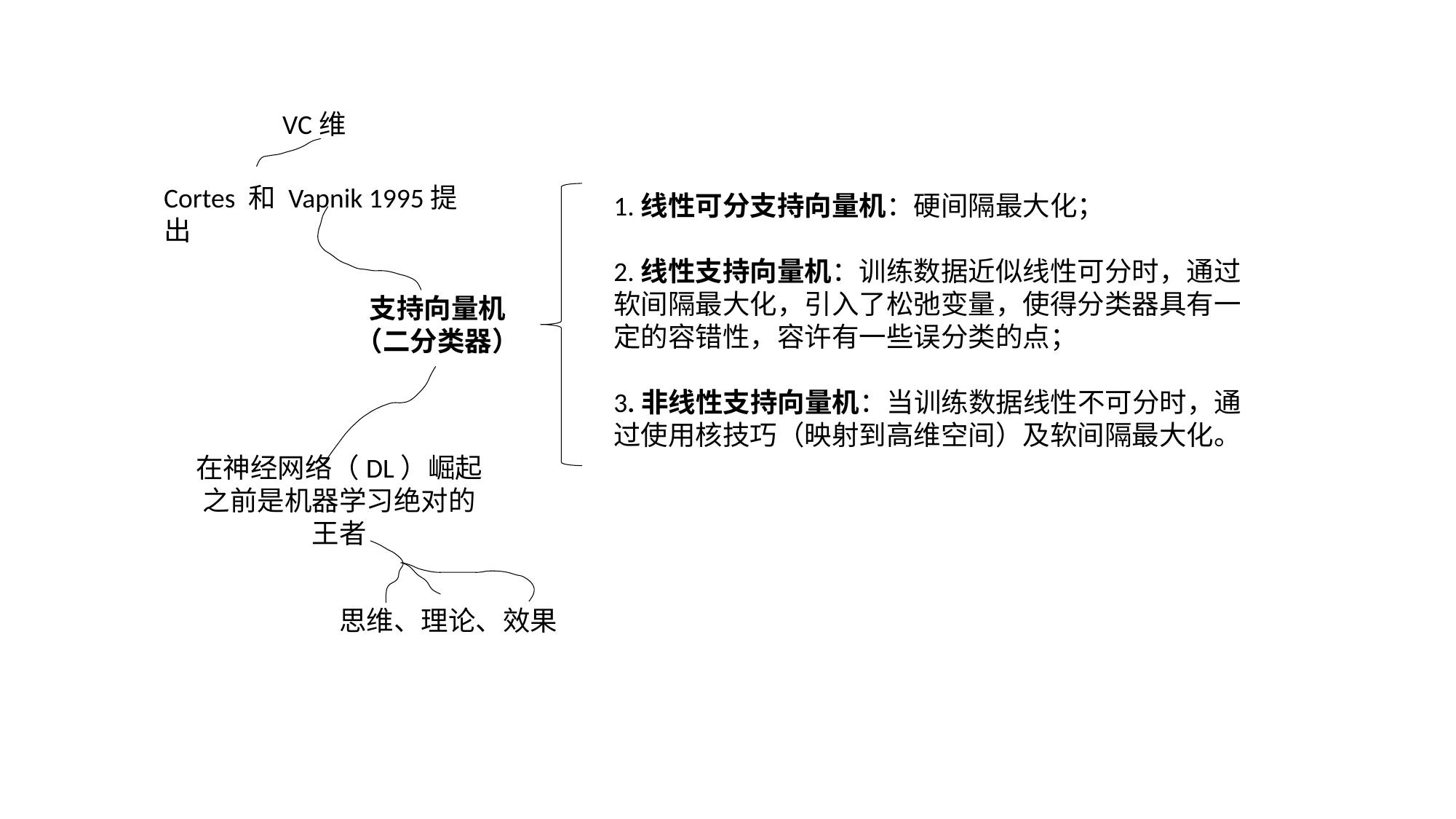

VC维

Cortes 和 Vapnik 1995提出

1.线性可分支持向量机：硬间隔最大化；

2.线性支持向量机：训练数据近似线性可分时，通过软间隔最大化，引入了松弛变量，使得分类器具有一定的容错性，容许有一些误分类的点；

3.非线性支持向量机：当训练数据线性不可分时，通过使用核技巧（映射到高维空间）及软间隔最大化。

支持向量机
（二分类器）

在神经网络（DL）崛起之前是机器学习绝对的王者

思维、理论、效果